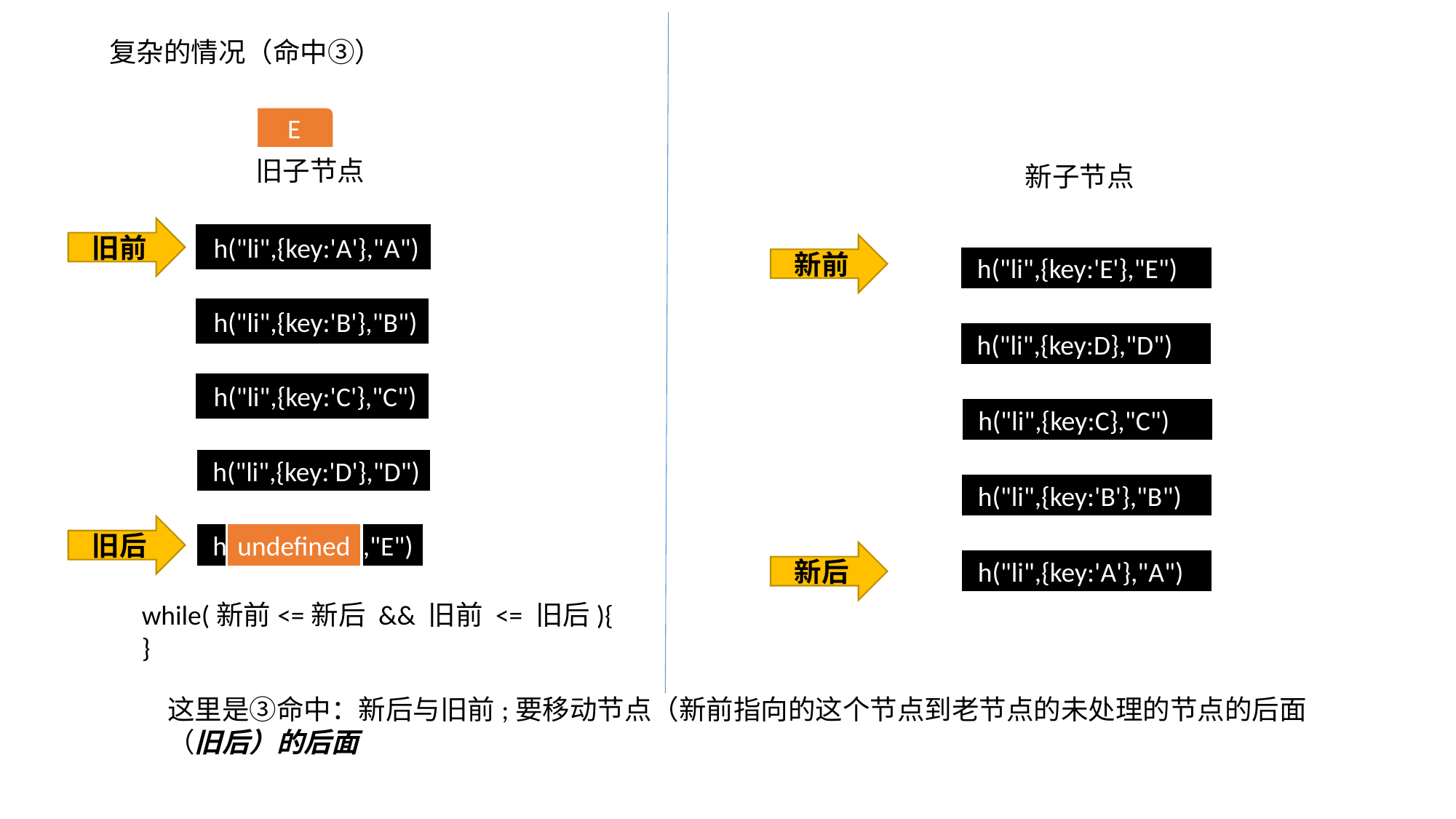

复杂的情况（命中③）
E
旧子节点
新子节点
旧前
 h("li",{key:'A'},"A")
新前
 h("li",{key:'E'},"E")
 h("li",{key:'B'},"B")
 h("li",{key:D},"D")
 h("li",{key:'C'},"C")
 h("li",{key:C},"C")
 h("li",{key:'D'},"D")
 h("li",{key:'B'},"B")
旧后
 h("li",{key:'E'},"E")
undefined
新后
 h("li",{key:'A'},"A")
while(新前<=新后 && 旧前 <= 旧后){
}
这里是③命中：新后与旧前;要移动节点（新前指向的这个节点到老节点的未处理的节点的后面（旧后）的后面